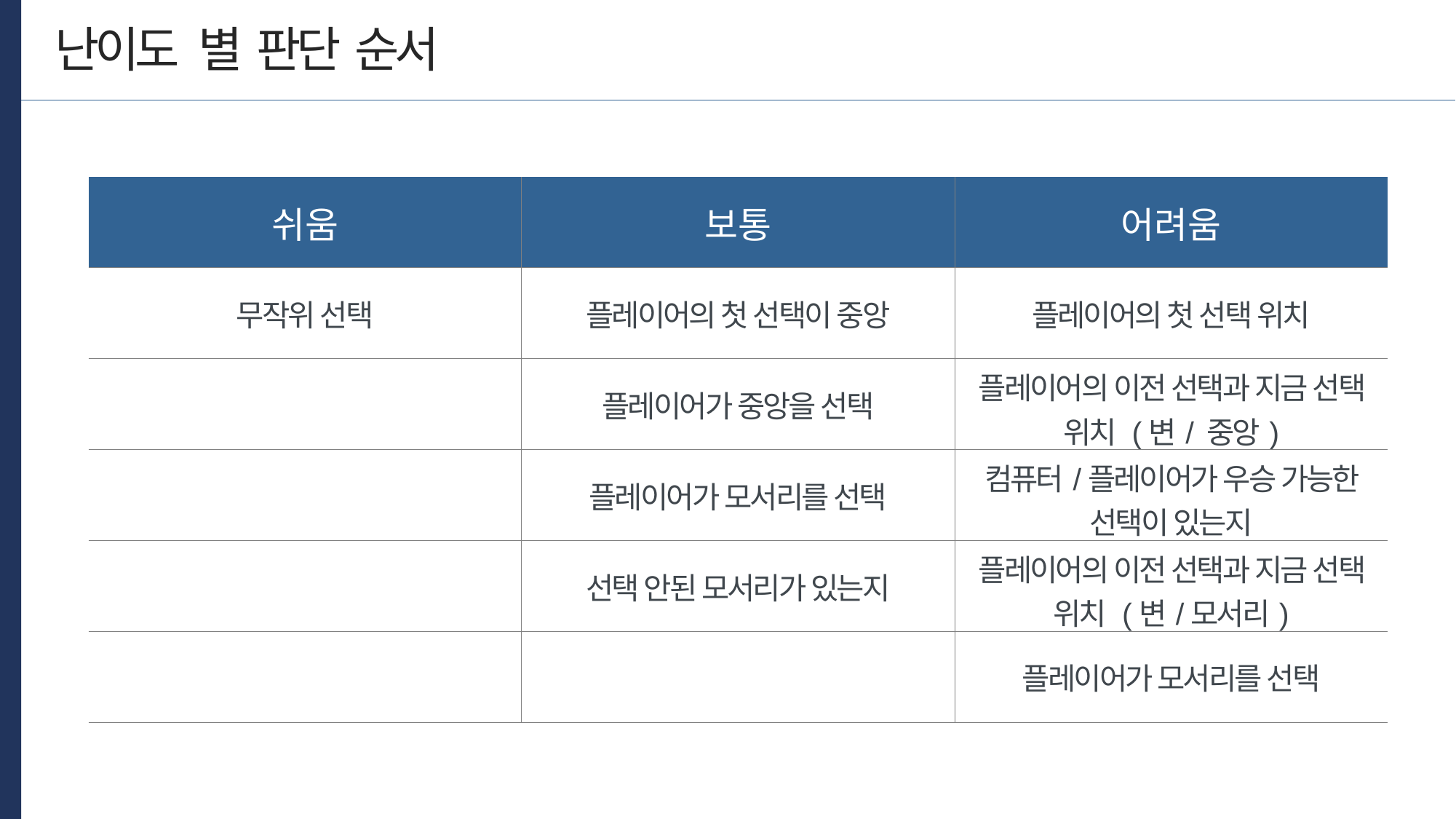

난이도  별  판단  순서
| 쉬움 | 보통 | 어려움 |
| --- | --- | --- |
| 무작위 선택 | 플레이어의 첫 선택이 중앙 | 플레이어의 첫 선택 위치 |
|  | 플레이어가 중앙을 선택 | 플레이어의 이전 선택과 지금 선택 위치 (변/ 중앙) |
|  | 플레이어가 모서리를 선택 | 컴퓨터/플레이어가 우승 가능한 선택이 있는지 |
|  | 선택 안된 모서리가 있는지 | 플레이어의 이전 선택과 지금 선택 위치 (변/모서리) |
|  |  | 플레이어가 모서리를 선택 |